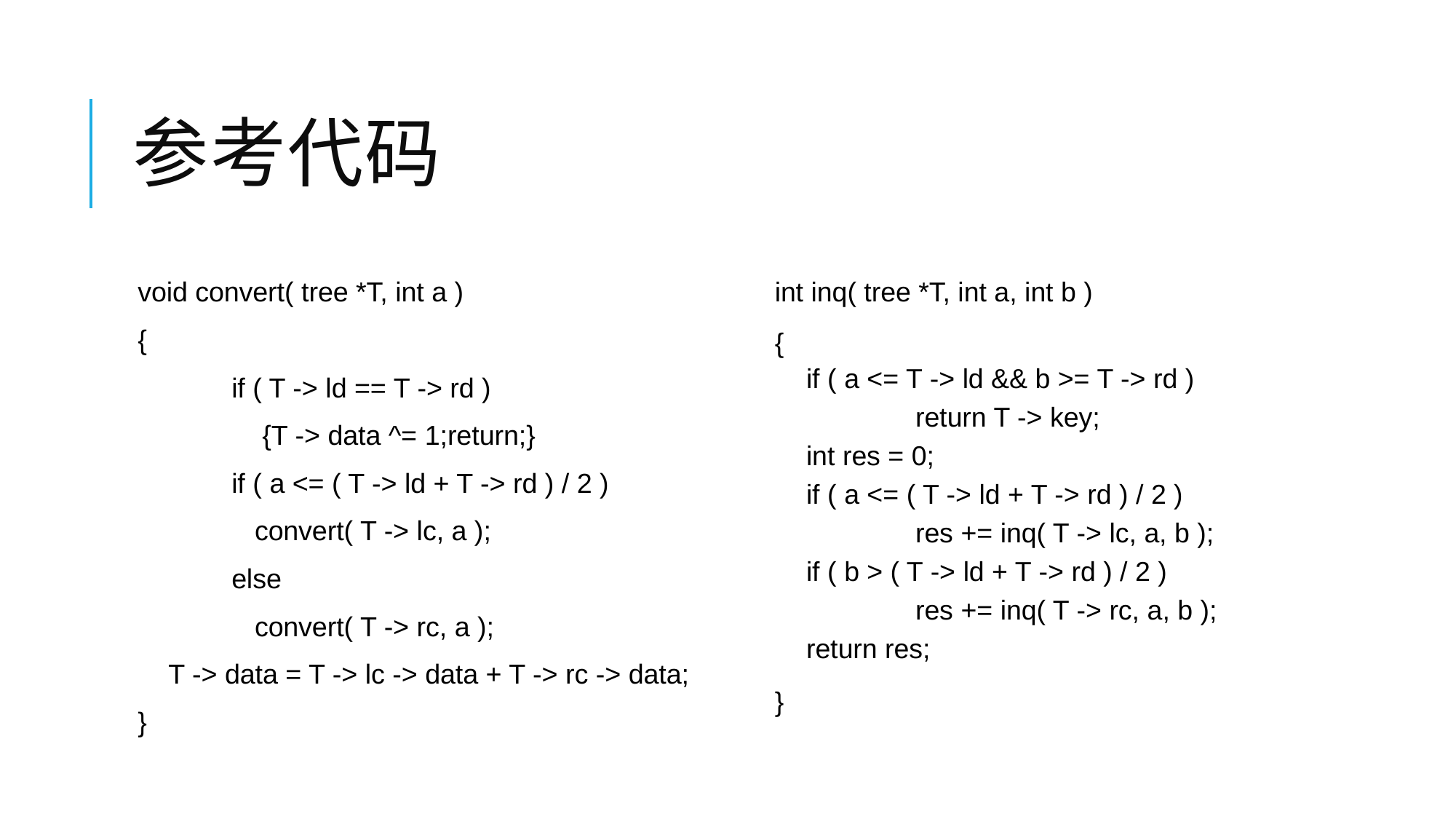

# 参考代码
int inq( tree *T, int a, int b )
{
	if ( a <= T -> ld && b >= T -> rd )
		return T -> key;
	int res = 0;
	if ( a <= ( T -> ld + T -> rd ) / 2 )
		res += inq( T -> lc, a, b );
	if ( b > ( T -> ld + T -> rd ) / 2 )
		res += inq( T -> rc, a, b );
	return res;
}
void convert( tree *T, int a )
{
	if ( T -> ld == T -> rd )
	    {T -> data ^= 1;return;}
	if ( a <= ( T -> ld + T -> rd ) / 2 )
	   convert( T -> lc, a );
	else
	   convert( T -> rc, a );
    T -> data = T -> lc -> data + T -> rc -> data;
}